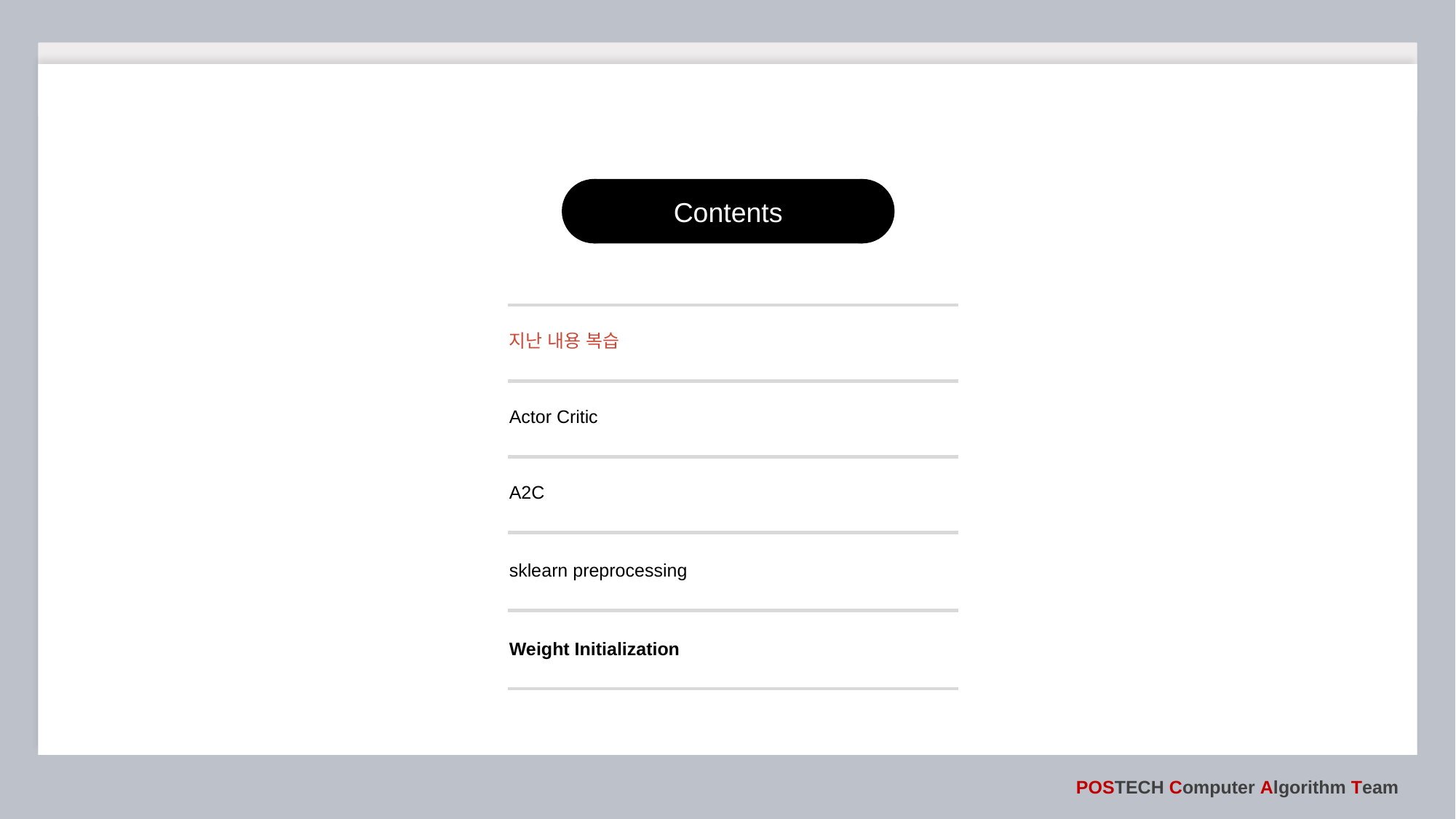

지난 내용 복습

Actor Critic

A2C

sklearn preprocessing

Weight Initialization